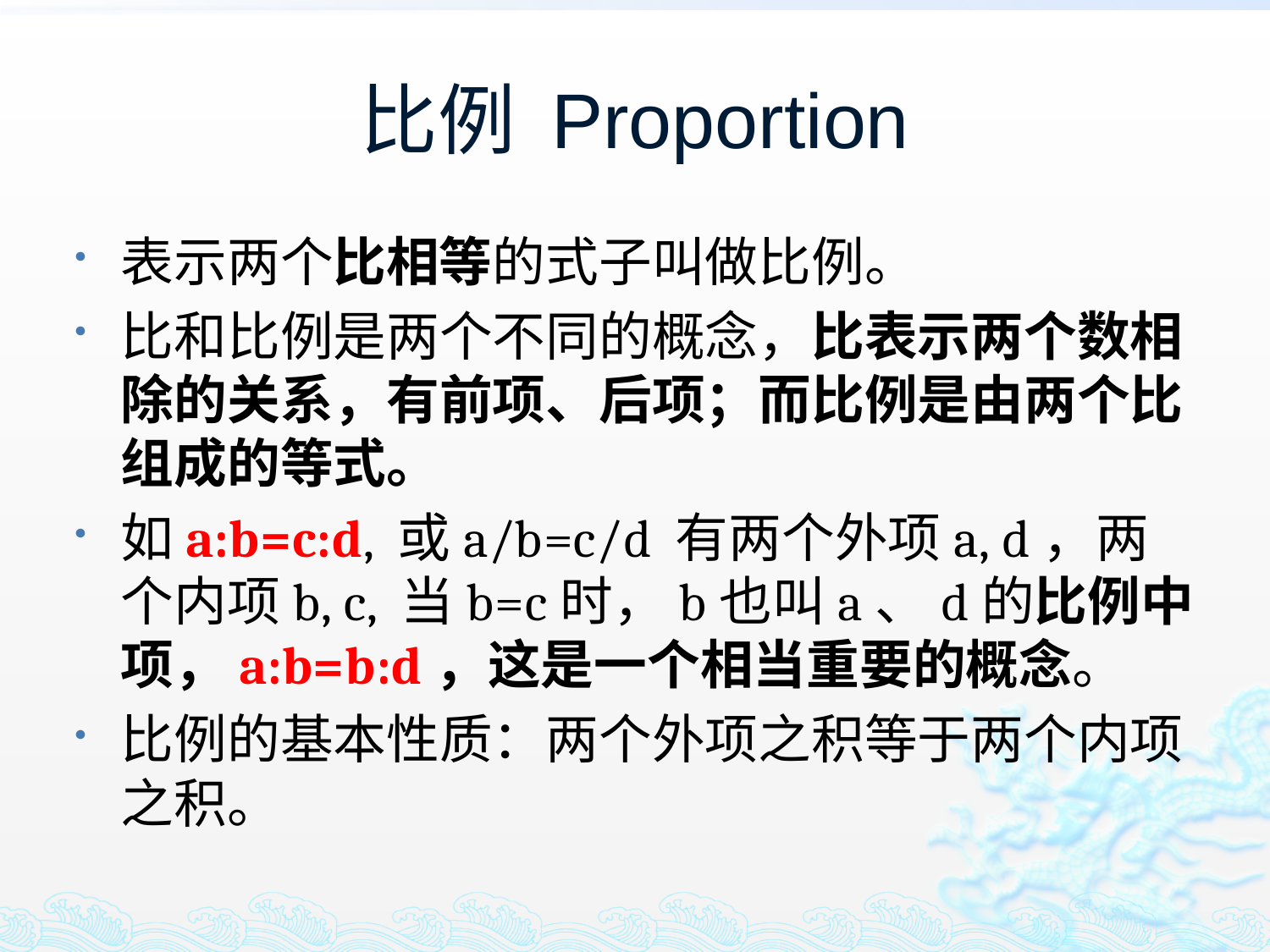

# 比例 Proportion
表示两个比相等的式子叫做比例。
比和比例是两个不同的概念，比表示两个数相除的关系，有前项、后项；而比例是由两个比组成的等式。
如a:b=c:d, 或a/b=c/d 有两个外项a, d，两个内项b, c, 当b=c时，b也叫a、d的比例中项，a:b=b:d，这是一个相当重要的概念。
比例的基本性质：两个外项之积等于两个内项之积。